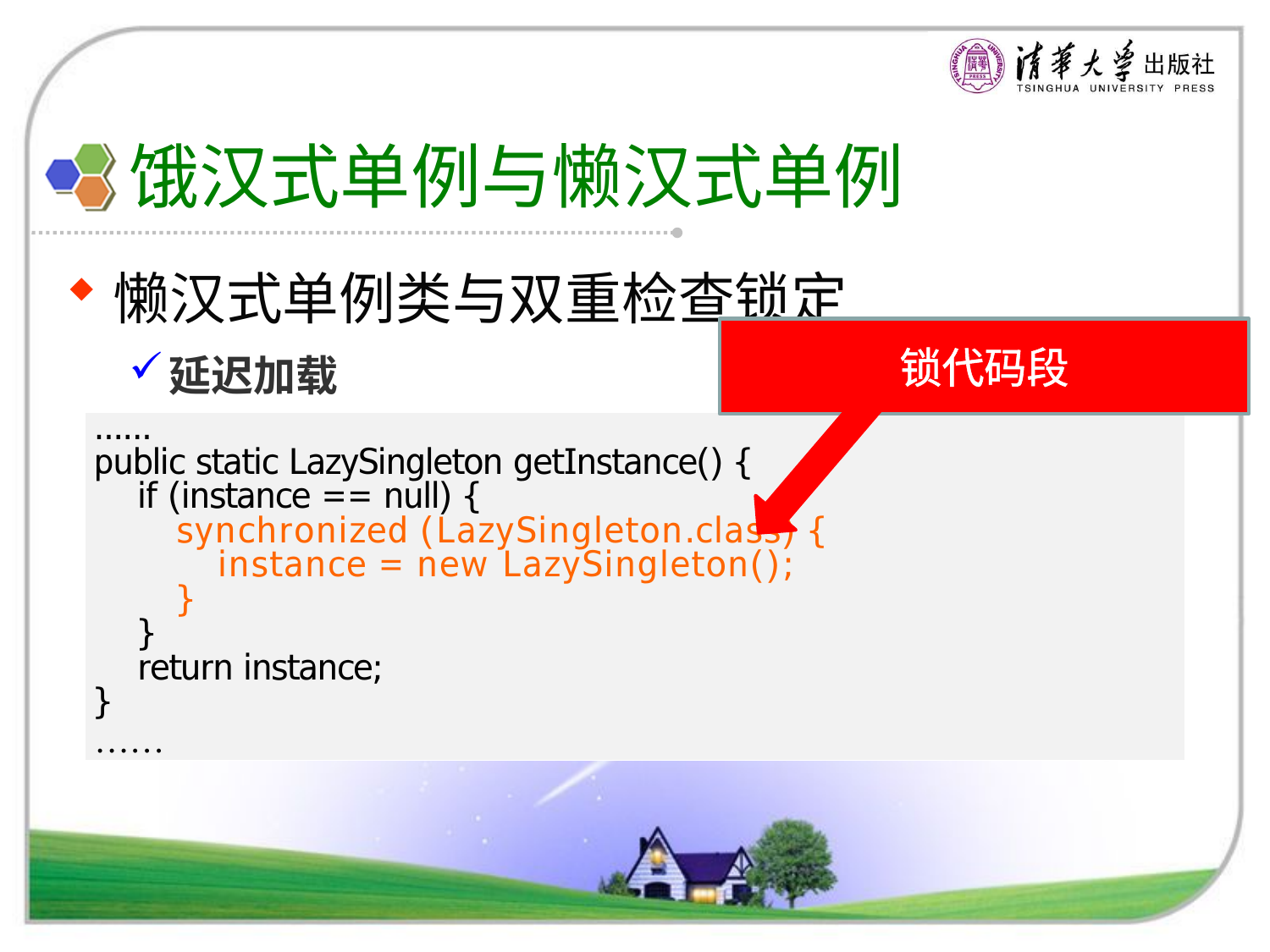

# 饿汉式单例与懒汉式单例
懒汉式单例类与双重检查锁定
延迟加载
锁代码段

| …… public static LazySingleton getInstance() { if (instance == null) { synchronized (LazySingleton.class) { instance = new LazySingleton(); } } return instance; } …… |
| --- |